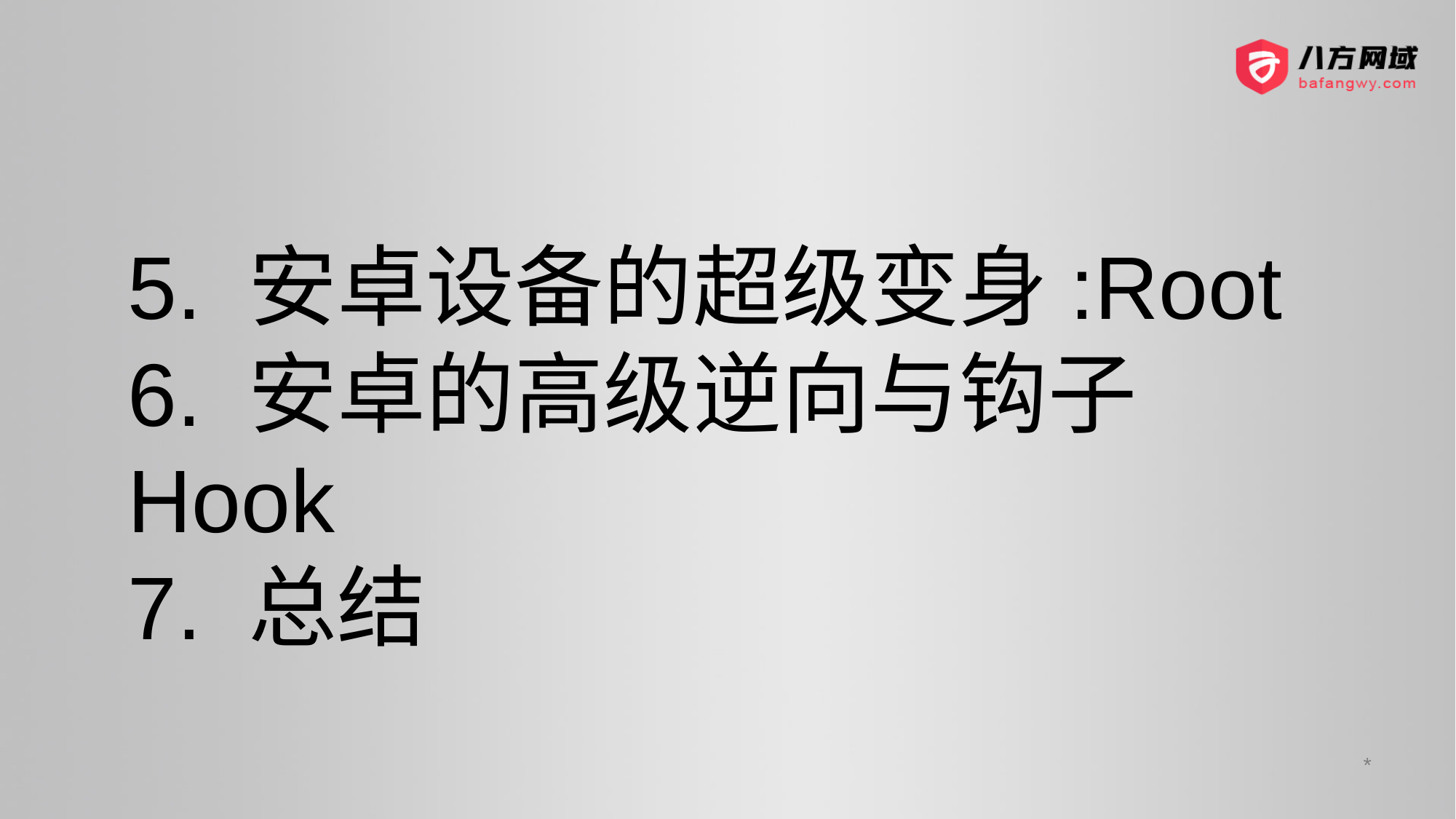

# 5. 安卓设备的超级变身:Root 6. 安卓的高级逆向与钩子Hook 7. 总结
*